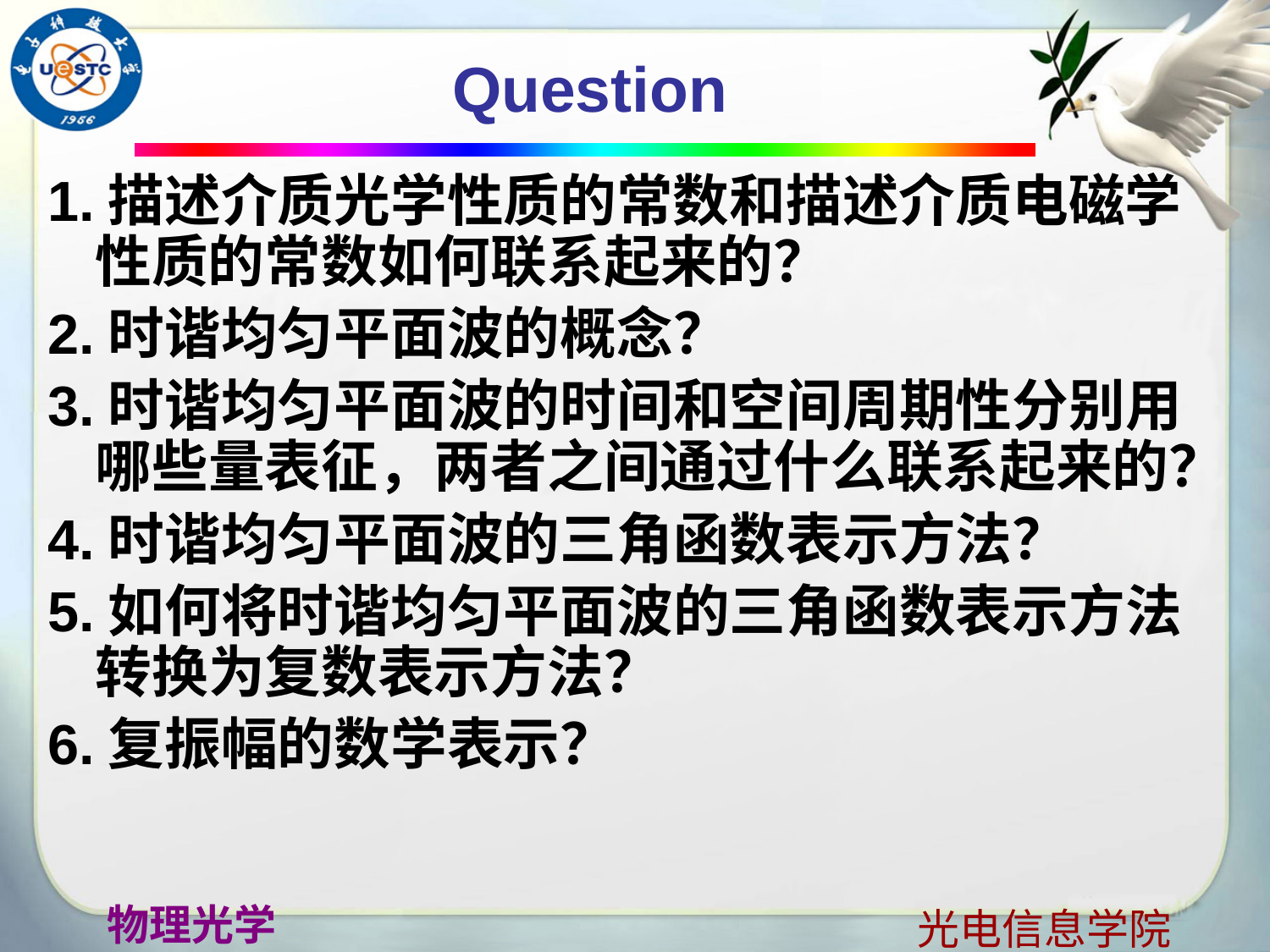

# Question
1.描述介质光学性质的常数和描述介质电磁学性质的常数如何联系起来的？
2.时谐均匀平面波的概念？
3.时谐均匀平面波的时间和空间周期性分别用哪些量表征，两者之间通过什么联系起来的？
4.时谐均匀平面波的三角函数表示方法？
5.如何将时谐均匀平面波的三角函数表示方法转换为复数表示方法？
6.复振幅的数学表示？